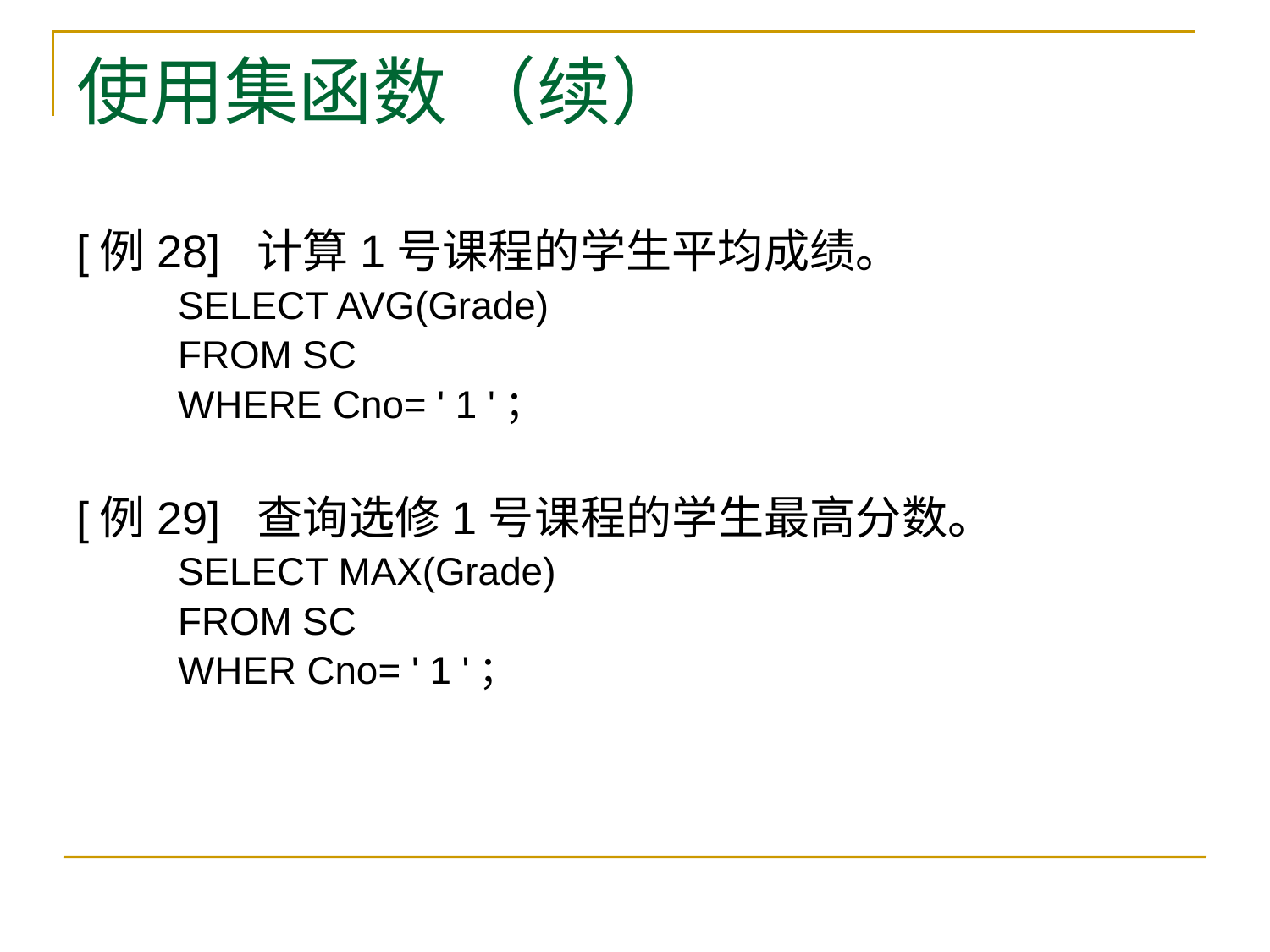

# 使用集函数 （续）
[例28]  计算1号课程的学生平均成绩。
     SELECT AVG(Grade)
     FROM SC
     WHERE Cno= ' 1 '；

[例29]  查询选修1号课程的学生最高分数。
     SELECT MAX(Grade)
     FROM SC
     WHER Cno= ' 1 '；